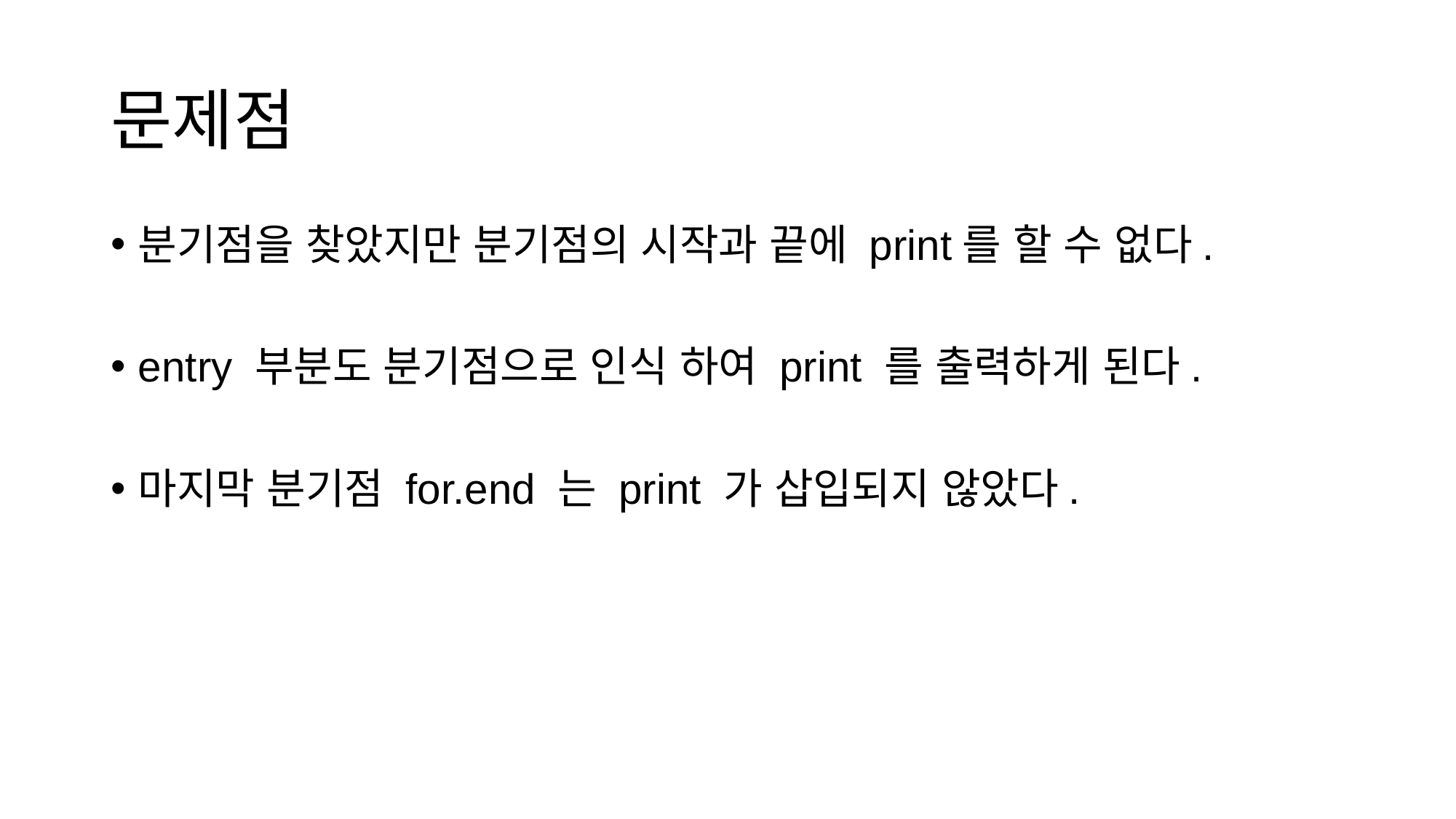

# 문제점
분기점을 찾았지만 분기점의 시작과 끝에 print를 할 수 없다.

entry 부분도 분기점으로 인식 하여 print 를 출력하게 된다.

마지막 분기점 for.end 는 print 가 삽입되지 않았다.